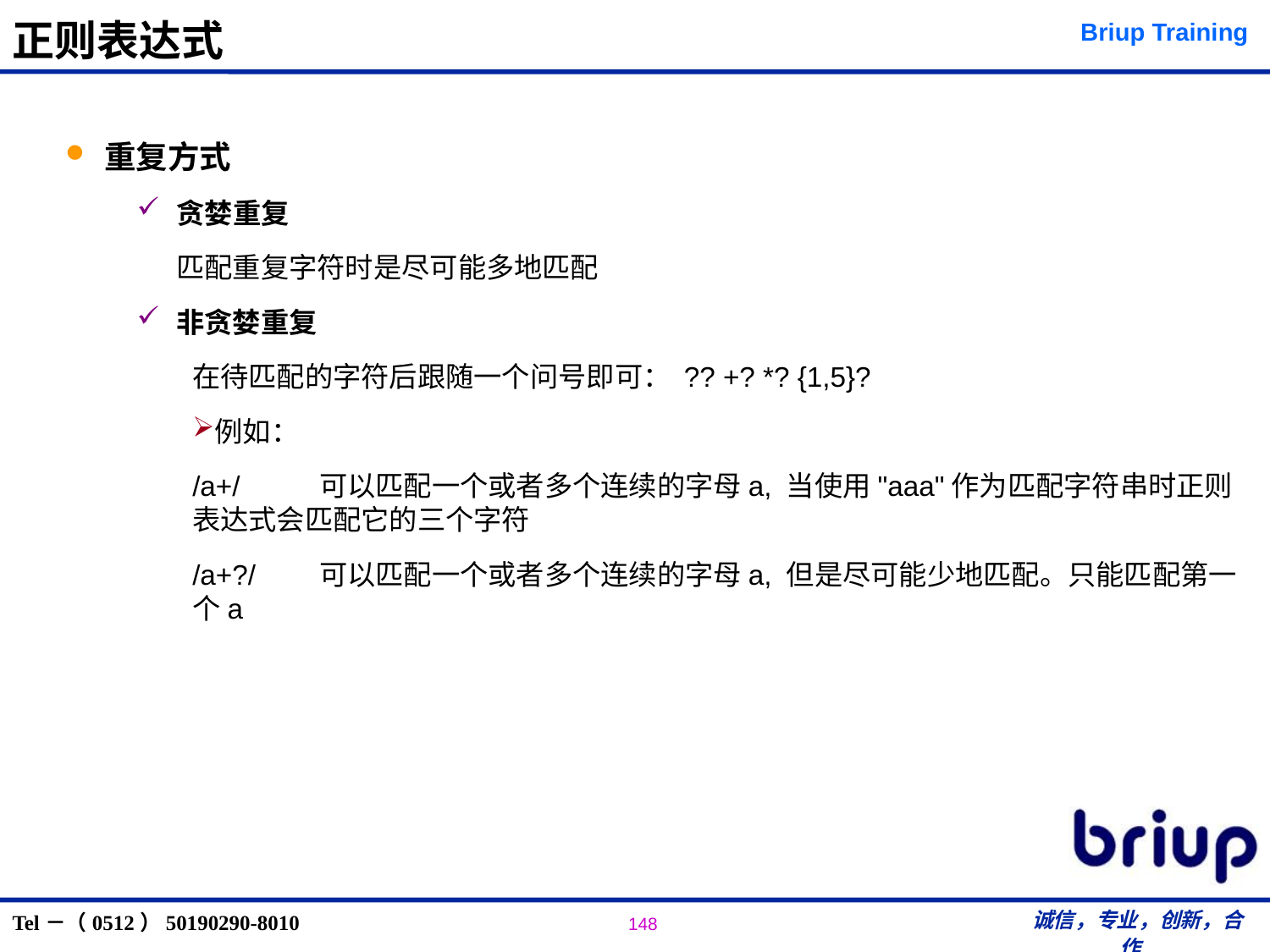

# 正则表达式

重复方式
贪婪重复
	匹配重复字符时是尽可能多地匹配
非贪婪重复
在待匹配的字符后跟随一个问号即可： ?? +? *? {1,5}?
例如：
/a+/	可以匹配一个或者多个连续的字母a, 当使用"aaa"作为匹配字符串时正则表达式会匹配它的三个字符
/a+?/	可以匹配一个或者多个连续的字母a, 但是尽可能少地匹配。只能匹配第一个a